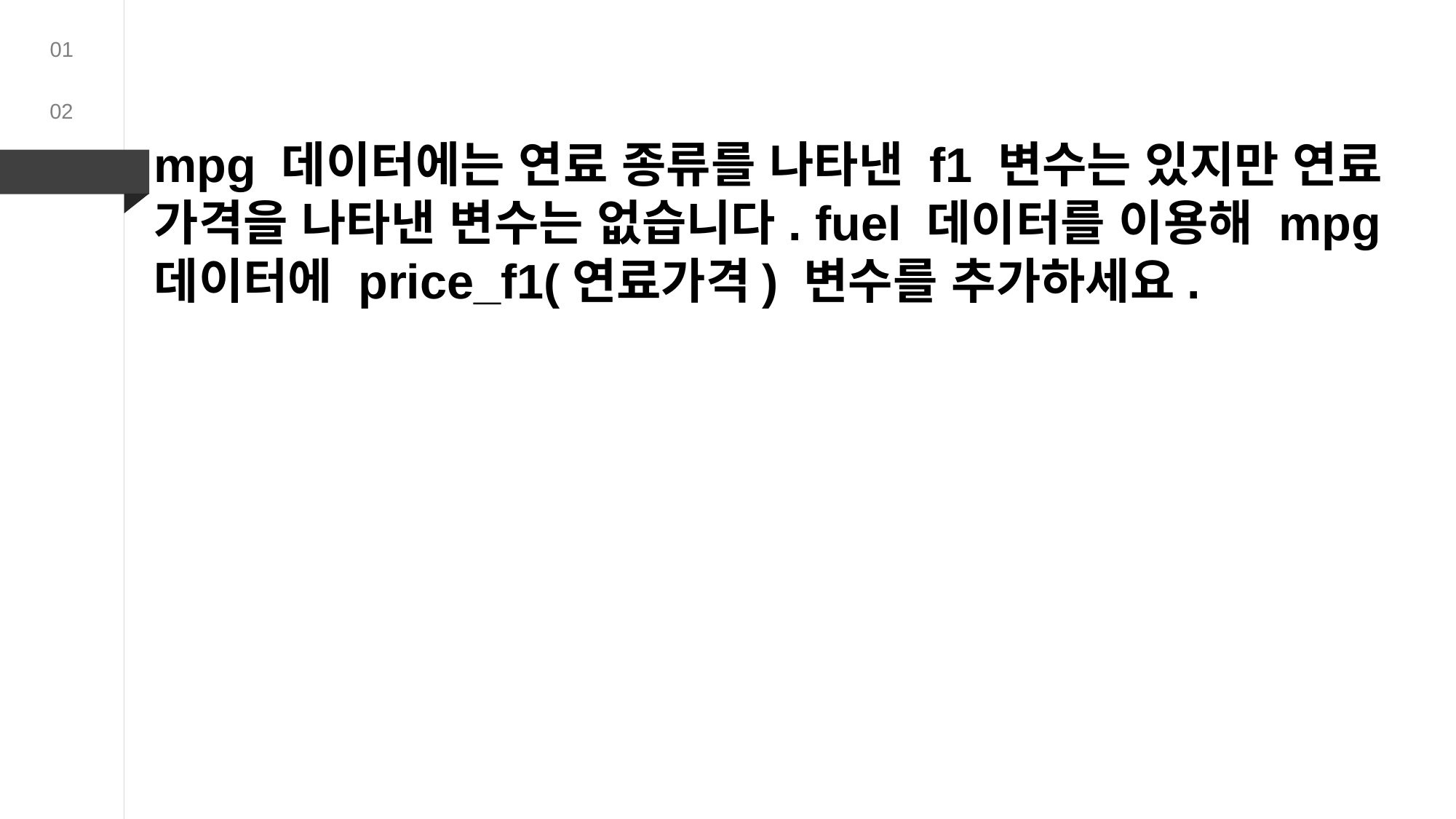

01
02
02
mpg 데이터에는 연료 종류를 나타낸 f1 변수는 있지만 연료 가격을 나타낸 변수는 없습니다. fuel 데이터를 이용해 mpg 데이터에 price_f1(연료가격) 변수를 추가하세요.

03